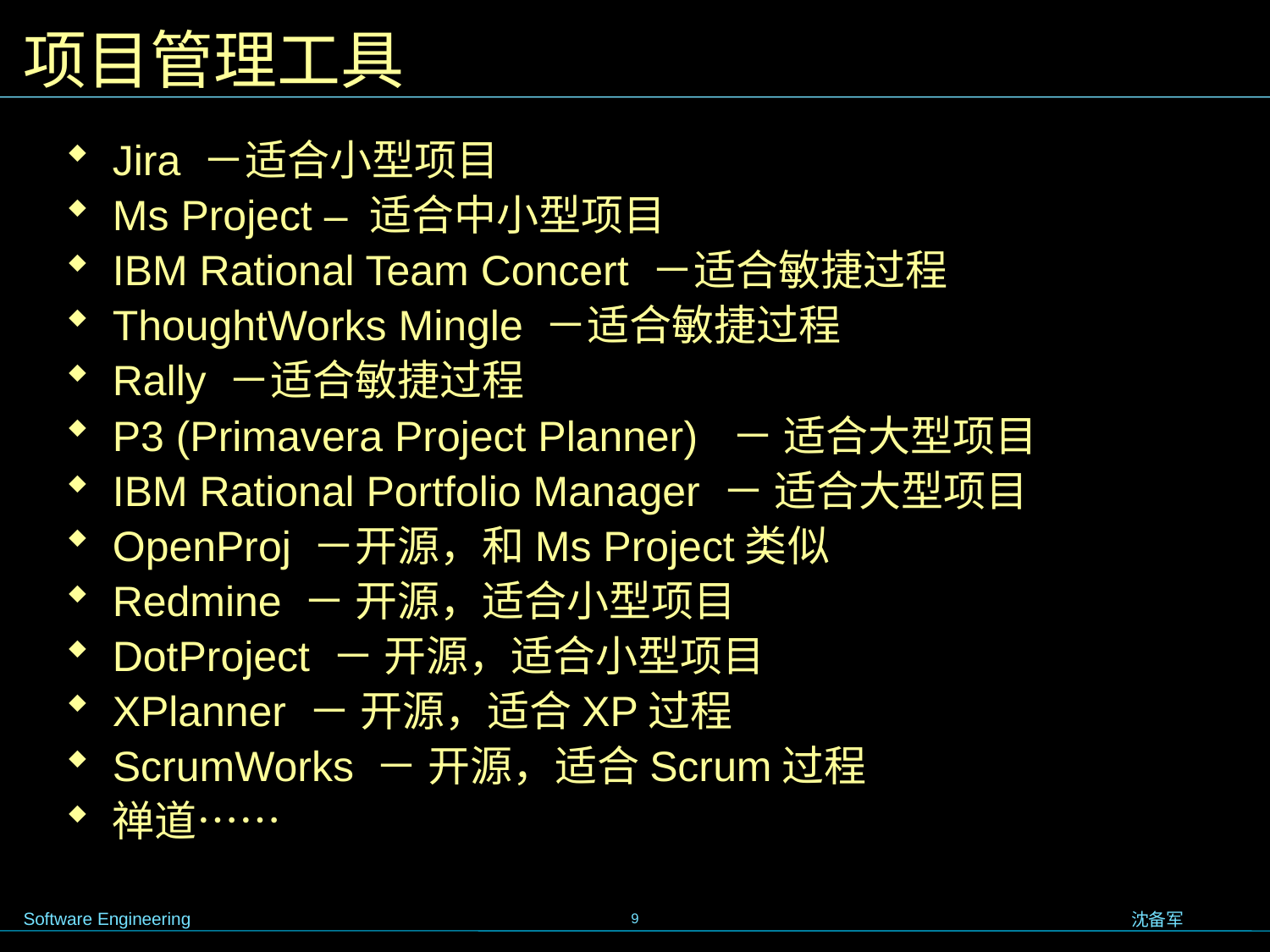

# 项目管理工具
Jira －适合小型项目
Ms Project – 适合中小型项目
IBM Rational Team Concert －适合敏捷过程
ThoughtWorks Mingle －适合敏捷过程
Rally －适合敏捷过程
P3 (Primavera Project Planner)  － 适合大型项目
IBM Rational Portfolio Manager － 适合大型项目
OpenProj －开源，和Ms Project类似
Redmine － 开源，适合小型项目
DotProject － 开源，适合小型项目
XPlanner － 开源，适合XP过程
ScrumWorks － 开源，适合Scrum过程
禅道……